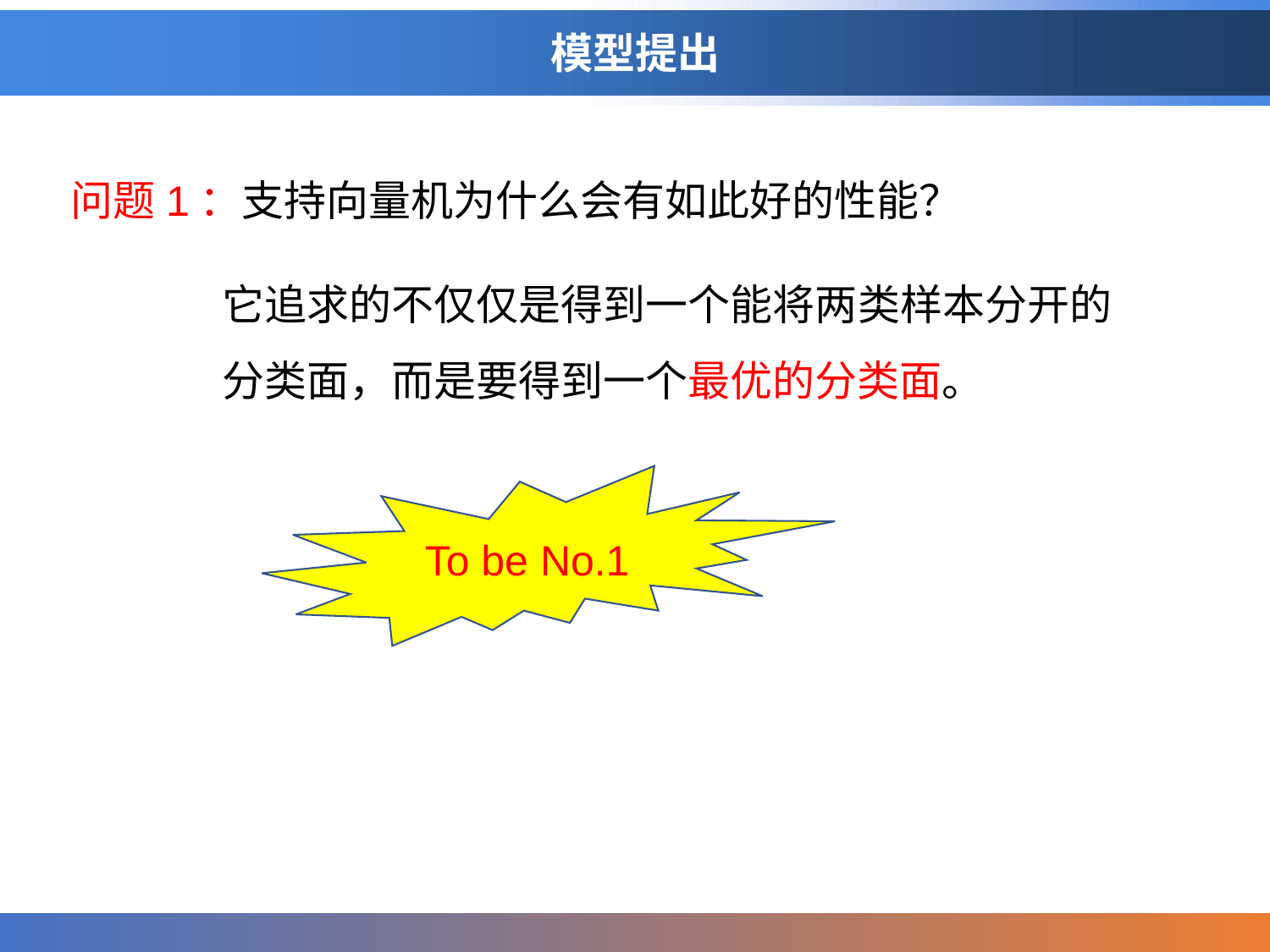

# 模型提出
问题1：支持向量机为什么会有如此好的性能？
它追求的不仅仅是得到一个能将两类样本分开的分类面，而是要得到一个最优的分类面。
To be No.1